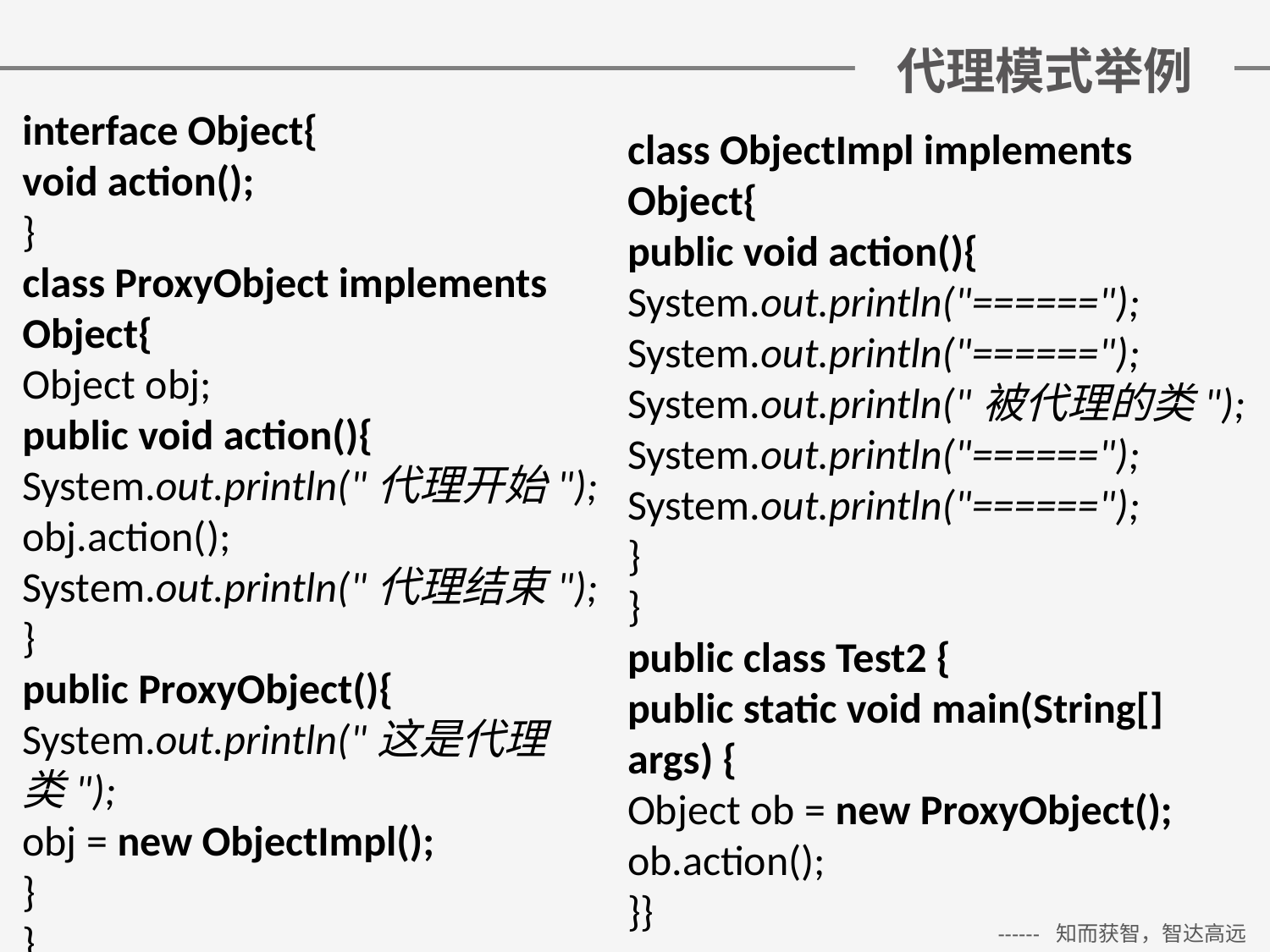

# 代理模式举例
interface Object{
void action();
}
class ProxyObject implements Object{
Object obj;
public void action(){
System.out.println("代理开始");
obj.action();
System.out.println("代理结束");
}
public ProxyObject(){
System.out.println("这是代理类");
obj = new ObjectImpl();
}
}
class ObjectImpl implements Object{
public void action(){
System.out.println("======");
System.out.println("======");
System.out.println("被代理的类");
System.out.println("======");
System.out.println("======");
}
}
public class Test2 {
public static void main(String[] args) {
Object ob = new ProxyObject();
ob.action();
}}